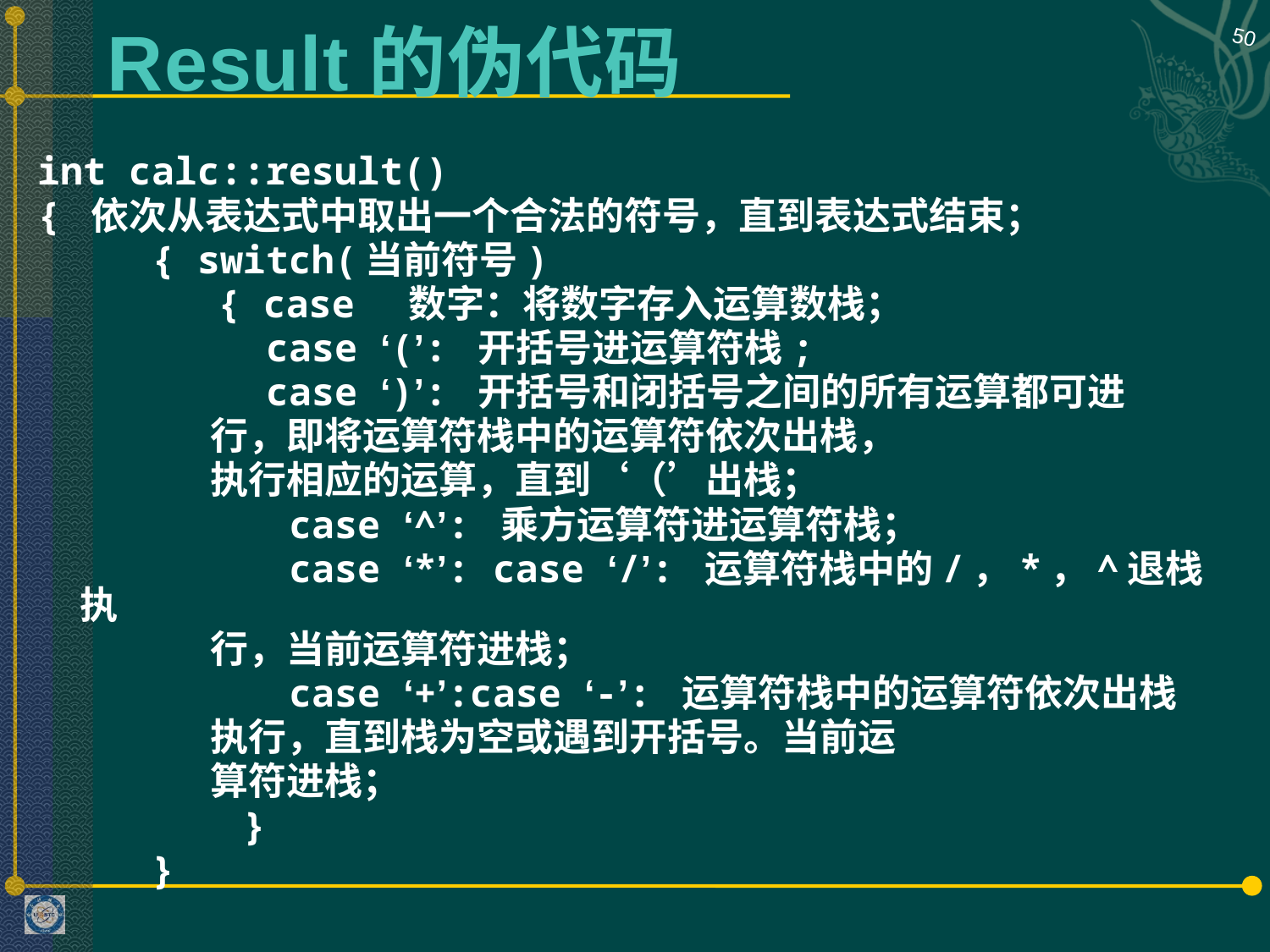

# Result的伪代码
50
int calc::result()
{ 依次从表达式中取出一个合法的符号，直到表达式结束；
     { switch(当前符号)
	      { case  数字：将数字存入运算数栈；
          case ‘(’: 开括号进运算符栈;
          case ‘)’: 开括号和闭括号之间的所有运算都可进
                   行，即将运算符栈中的运算符依次出栈，
                   执行相应的运算，直到‘（’出栈；
           case ‘^’: 乘方运算符进运算符栈；
           case ‘*’: case ‘/’: 运算符栈中的/，*，^退栈执
                   行，当前运算符进栈；
           case ‘+’:case ‘-’: 运算符栈中的运算符依次出栈
                   执行，直到栈为空或遇到开括号。当前运
                   算符进栈；
         }
     }